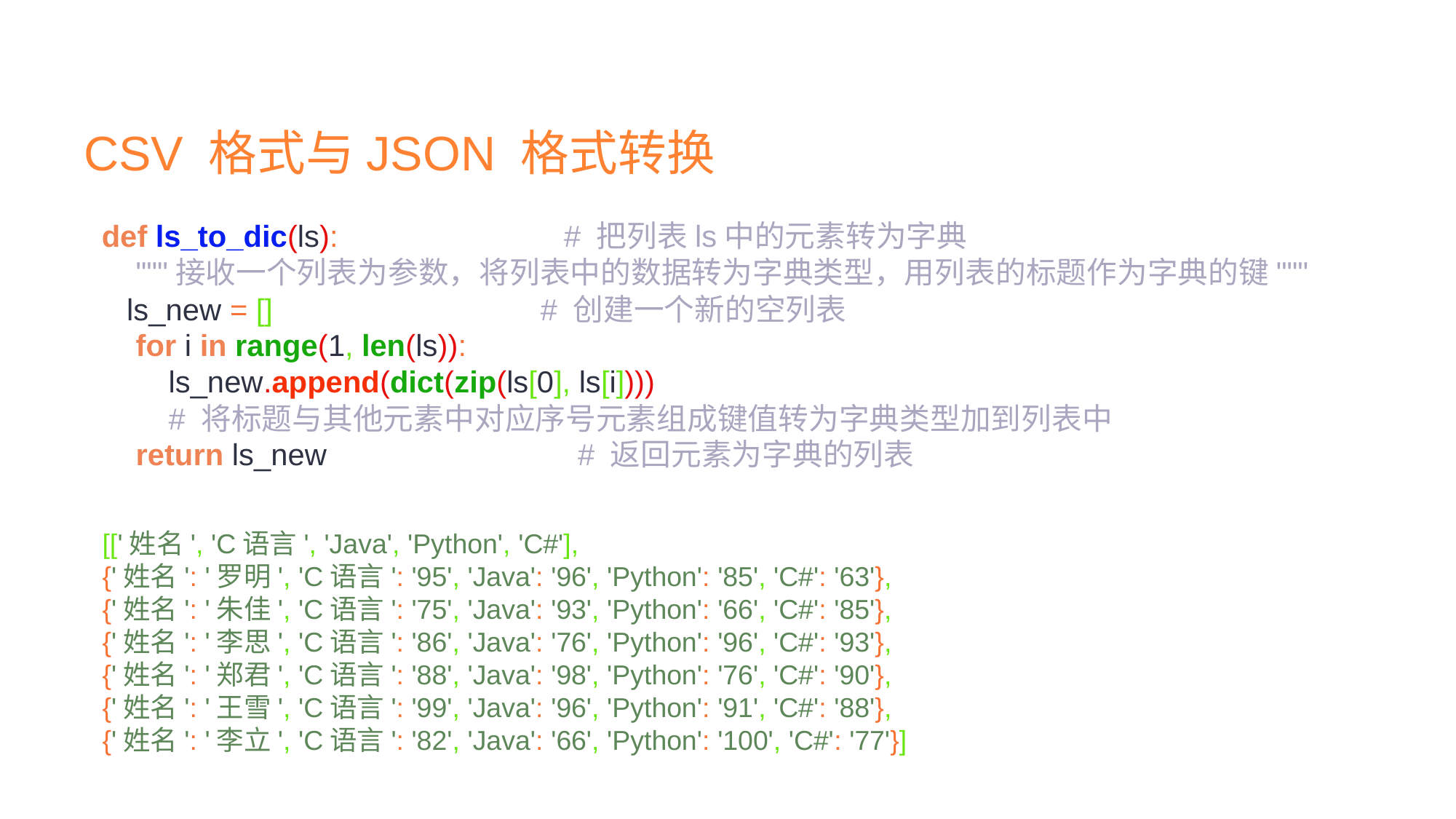

CSV 格式与JSON 格式转换
def ls_to_dic(ls):                           # 把列表ls中的元素转为字典
    """接收一个列表为参数，将列表中的数据转为字典类型，用列表的标题作为字典的键"""
   ls_new = []                                # 创建一个新的空列表
    for i in range(1, len(ls)):
        ls_new.append(dict(zip(ls[0], ls[i])))
        # 将标题与其他元素中对应序号元素组成键值转为字典类型加到列表中
    return ls_new                              # 返回元素为字典的列表
[['姓名', 'C语言', 'Java', 'Python', 'C#'],
{'姓名': '罗明', 'C语言': '95', 'Java': '96', 'Python': '85', 'C#': '63'},
{'姓名': '朱佳', 'C语言': '75', 'Java': '93', 'Python': '66', 'C#': '85'},
{'姓名': '李思', 'C语言': '86', 'Java': '76', 'Python': '96', 'C#': '93'},
{'姓名': '郑君', 'C语言': '88', 'Java': '98', 'Python': '76', 'C#': '90'},
{'姓名': '王雪', 'C语言': '99', 'Java': '96', 'Python': '91', 'C#': '88'},
{'姓名': '李立', 'C语言': '82', 'Java': '66', 'Python': '100', 'C#': '77'}]